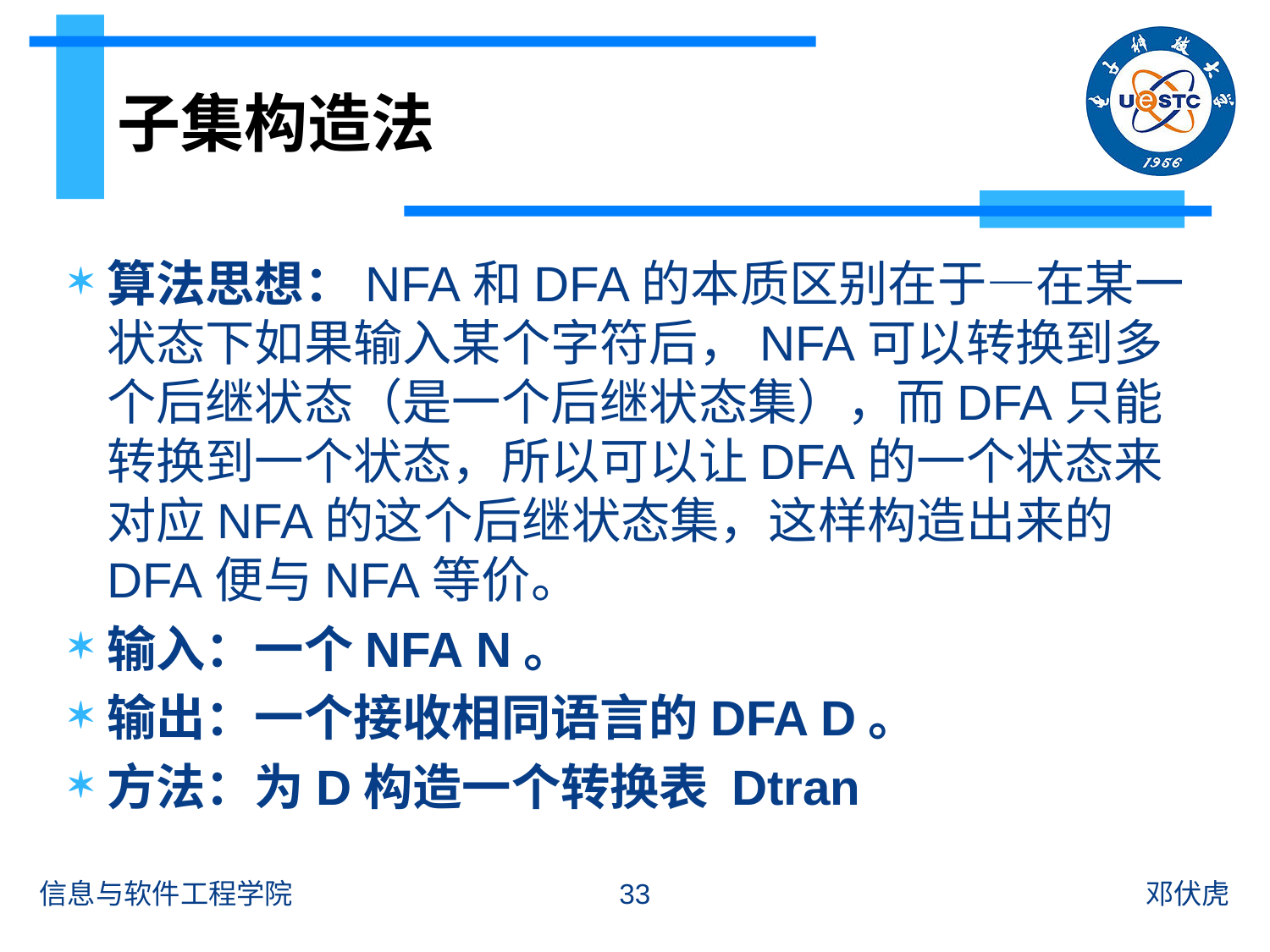

# 子集构造法
算法思想：NFA和DFA的本质区别在于—在某一状态下如果输入某个字符后，NFA可以转换到多个后继状态（是一个后继状态集），而DFA只能转换到一个状态，所以可以让DFA的一个状态来对应NFA的这个后继状态集，这样构造出来的DFA便与NFA等价。
输入：一个NFA N。
输出：一个接收相同语言的DFA D。
方法：为D构造一个转换表 Dtran
33
信息与软件工程学院
邓伏虎